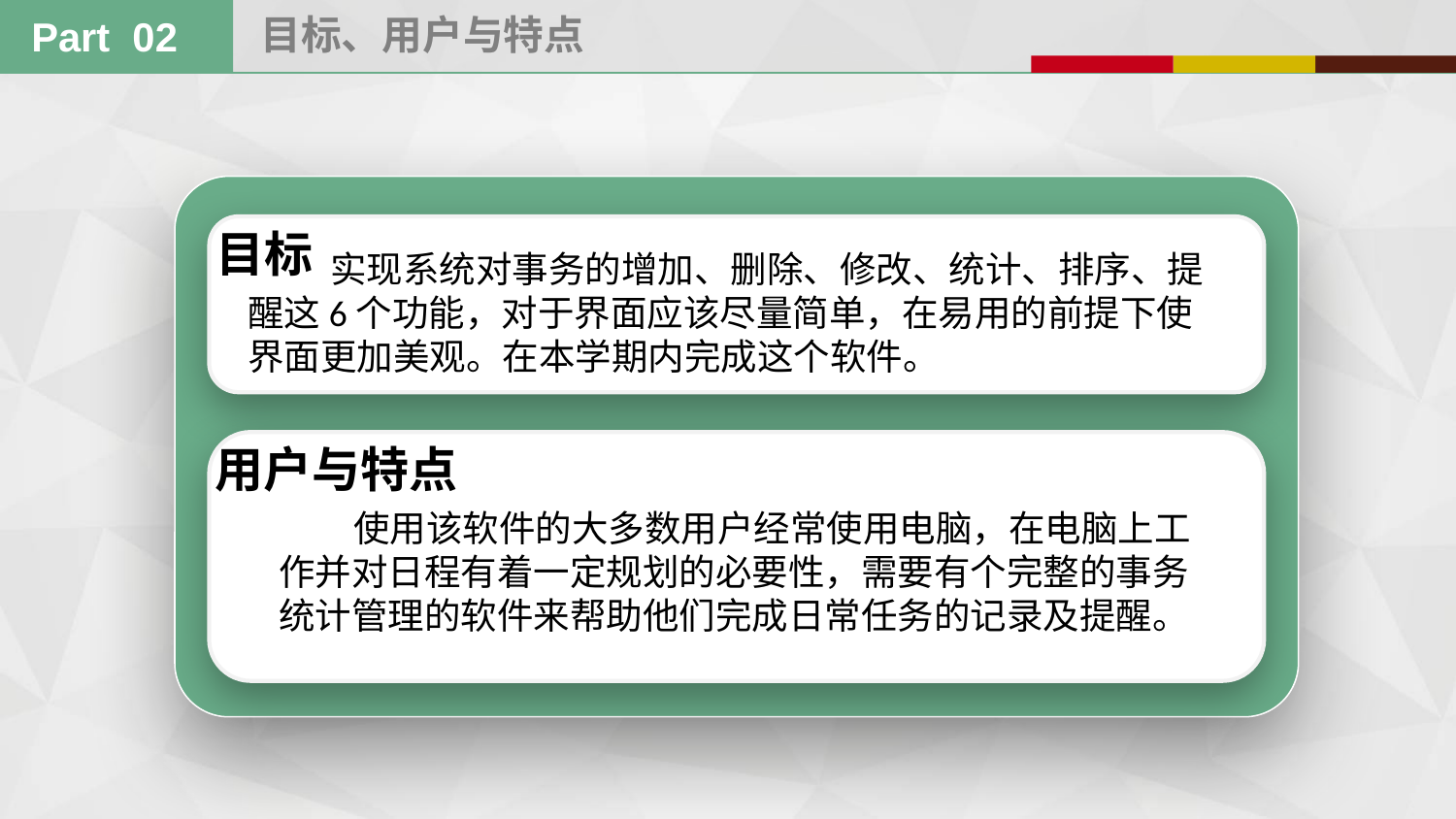

目标、用户与特点
Part  02

目标
实现系统对事务的增加、删除、修改、统计、排序、提醒这6个功能，对于界面应该尽量简单，在易用的前提下使界面更加美观。在本学期内完成这个软件。
         实现系统对事务的增加、删除、修改、统计、排序、提醒这6个功能，对于界面应该尽量简单，在易用的前提下使界面更加美观。在本学期内完成这个软件。
用户与特点
实现系统对事务的增加、删除、修改、统计、排序、提醒这6个功能，对于界面应该尽量简单，在易用的前提下使界面更加美观。在本学期内完成这个软件。
        使用该软件的大多数用户经常使用电脑，在电脑上工作并对日程有着一定规划的必要性，需要有个完整的事务统计管理的软件来帮助他们完成日常任务的记录及提醒。